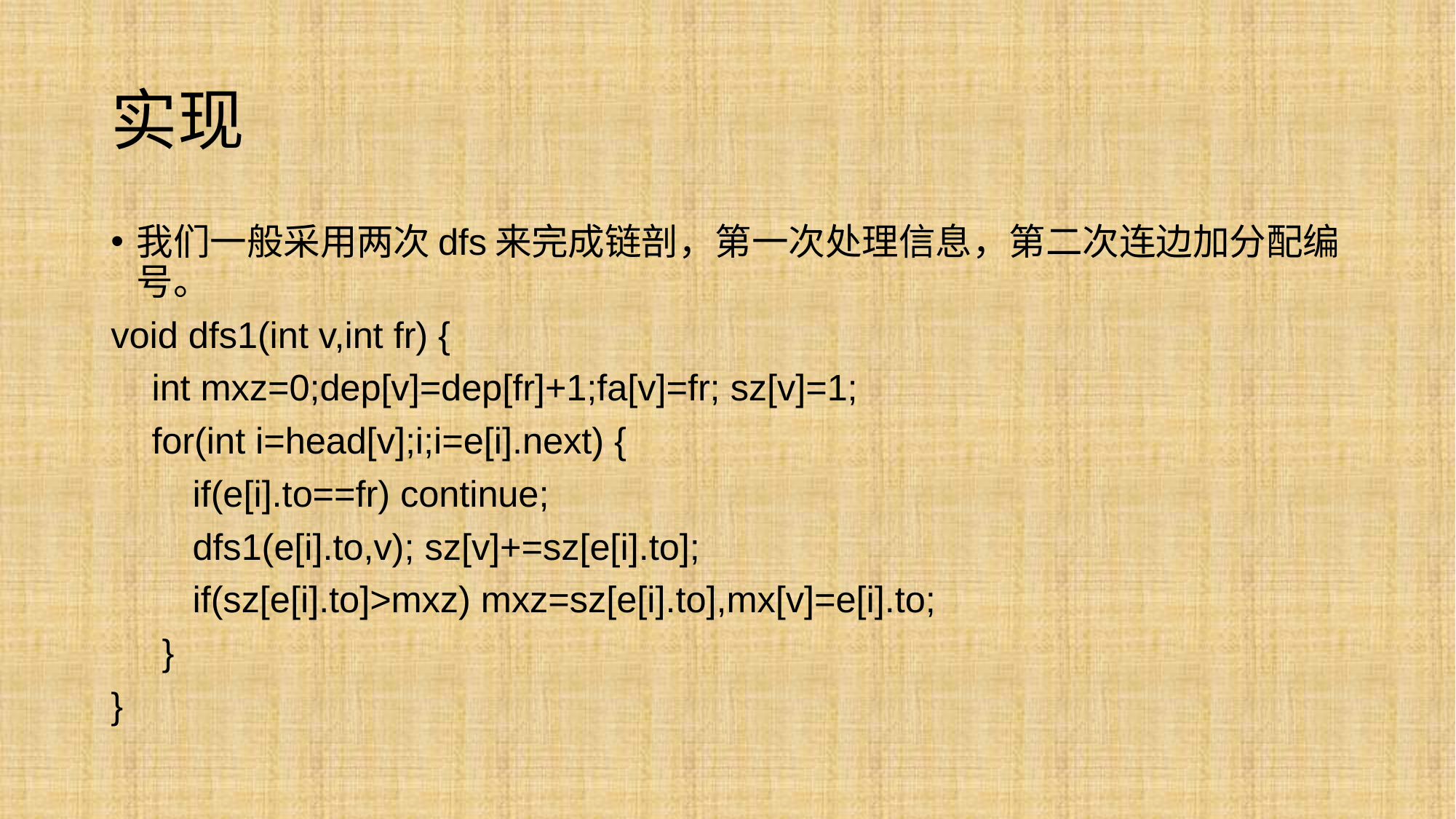

# 实现
我们一般采用两次dfs来完成链剖，第一次处理信息，第二次连边加分配编号。
void dfs1(int v,int fr) {
    int mxz=0;dep[v]=dep[fr]+1;fa[v]=fr; sz[v]=1;
    for(int i=head[v];i;i=e[i].next) {
        if(e[i].to==fr) continue;
        dfs1(e[i].to,v); sz[v]+=sz[e[i].to];
        if(sz[e[i].to]>mxz) mxz=sz[e[i].to],mx[v]=e[i].to;
     }
}